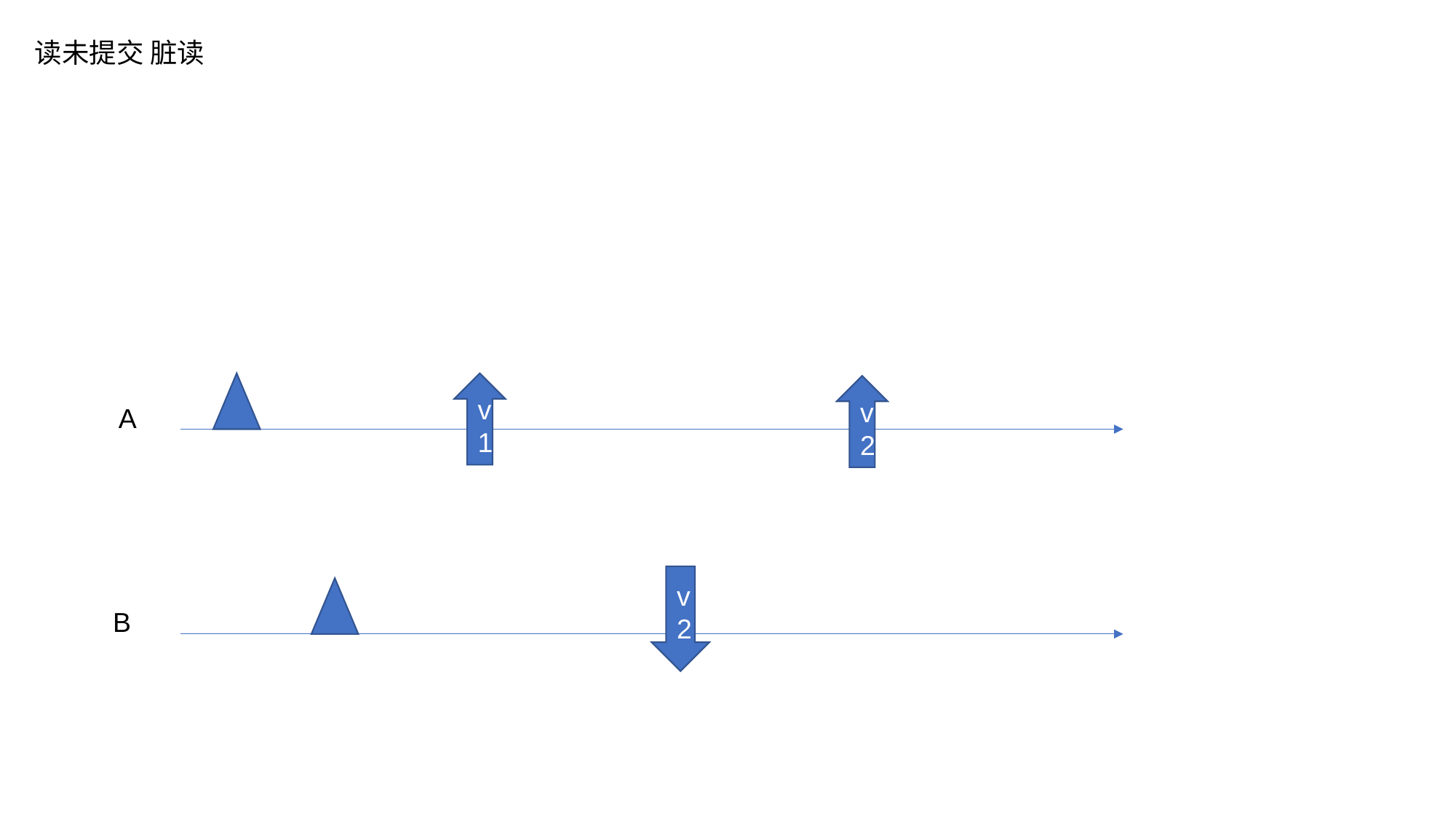

读未提交 脏读

v1
v2
A
v2

B